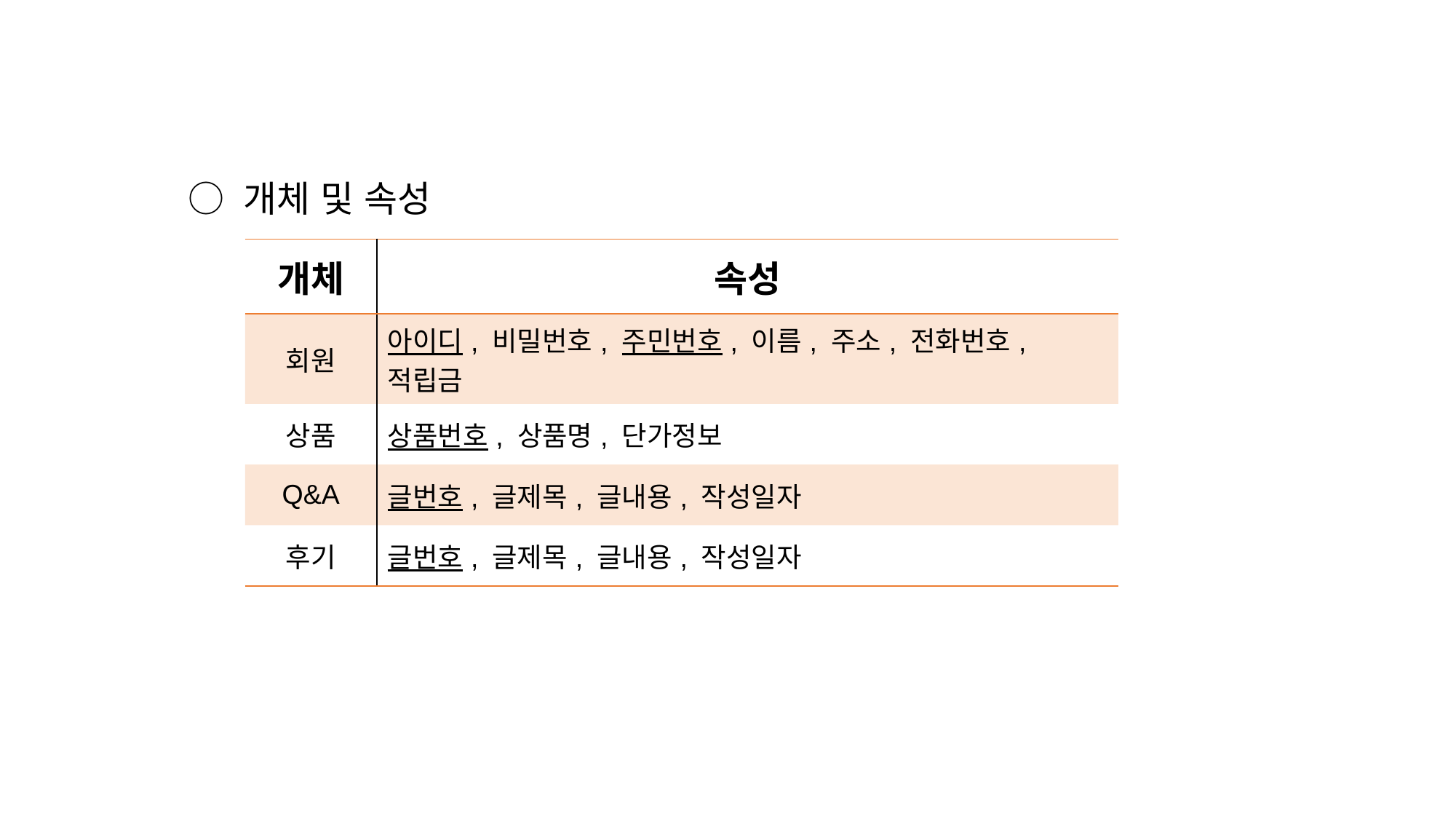

○ 개체 및 속성
| 개체 | 속성 |
| --- | --- |
| 회원 | 아이디, 비밀번호, 주민번호, 이름, 주소, 전화번호, 적립금 |
| 상품 | 상품번호, 상품명, 단가정보 |
| Q&A | 글번호, 글제목, 글내용, 작성일자 |
| 후기 | 글번호, 글제목, 글내용, 작성일자 |